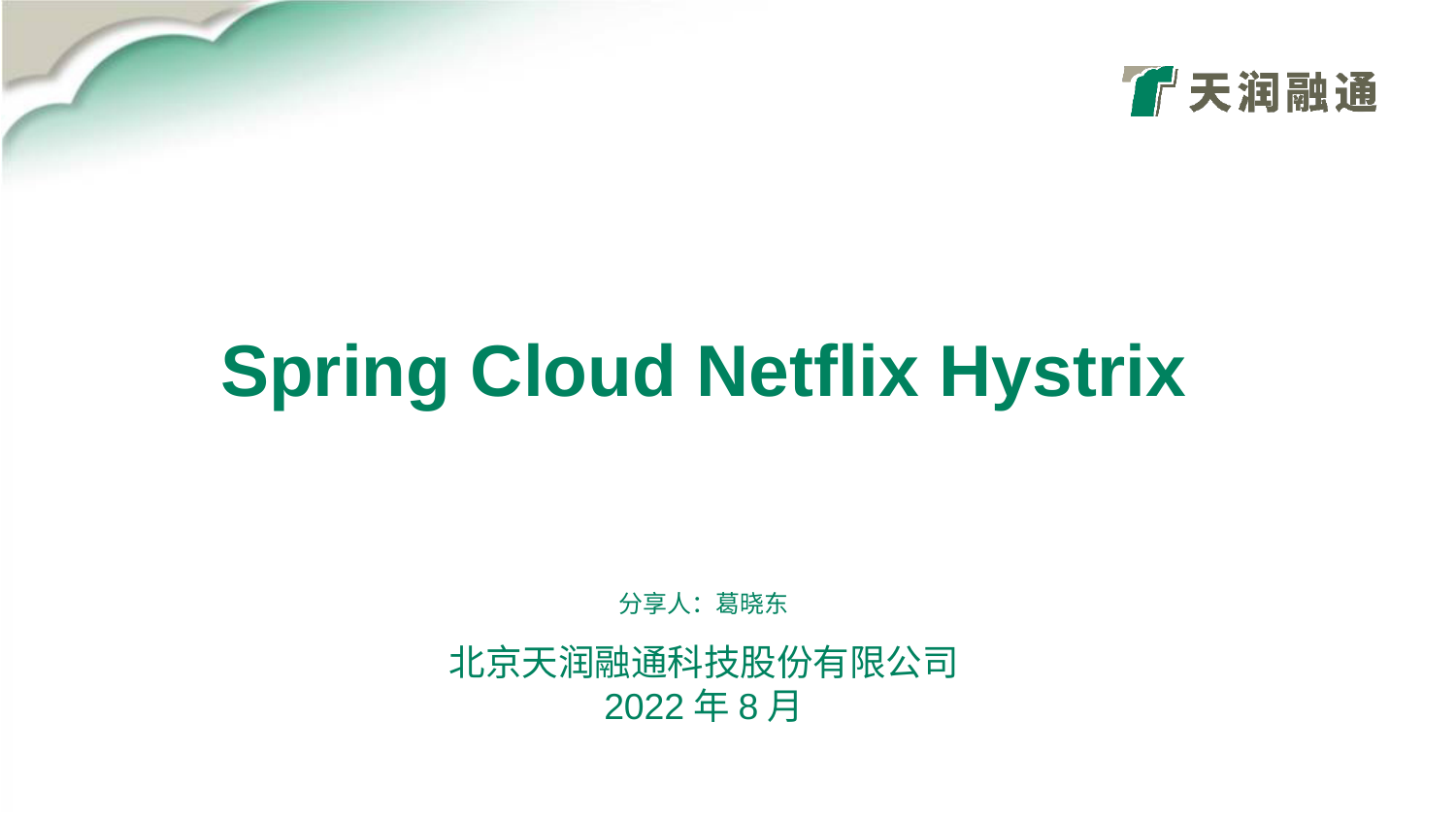

# Spring Cloud Netflix Hystrix
北京天润融通科技股份有限公司
2022年8月
分享人：葛晓东